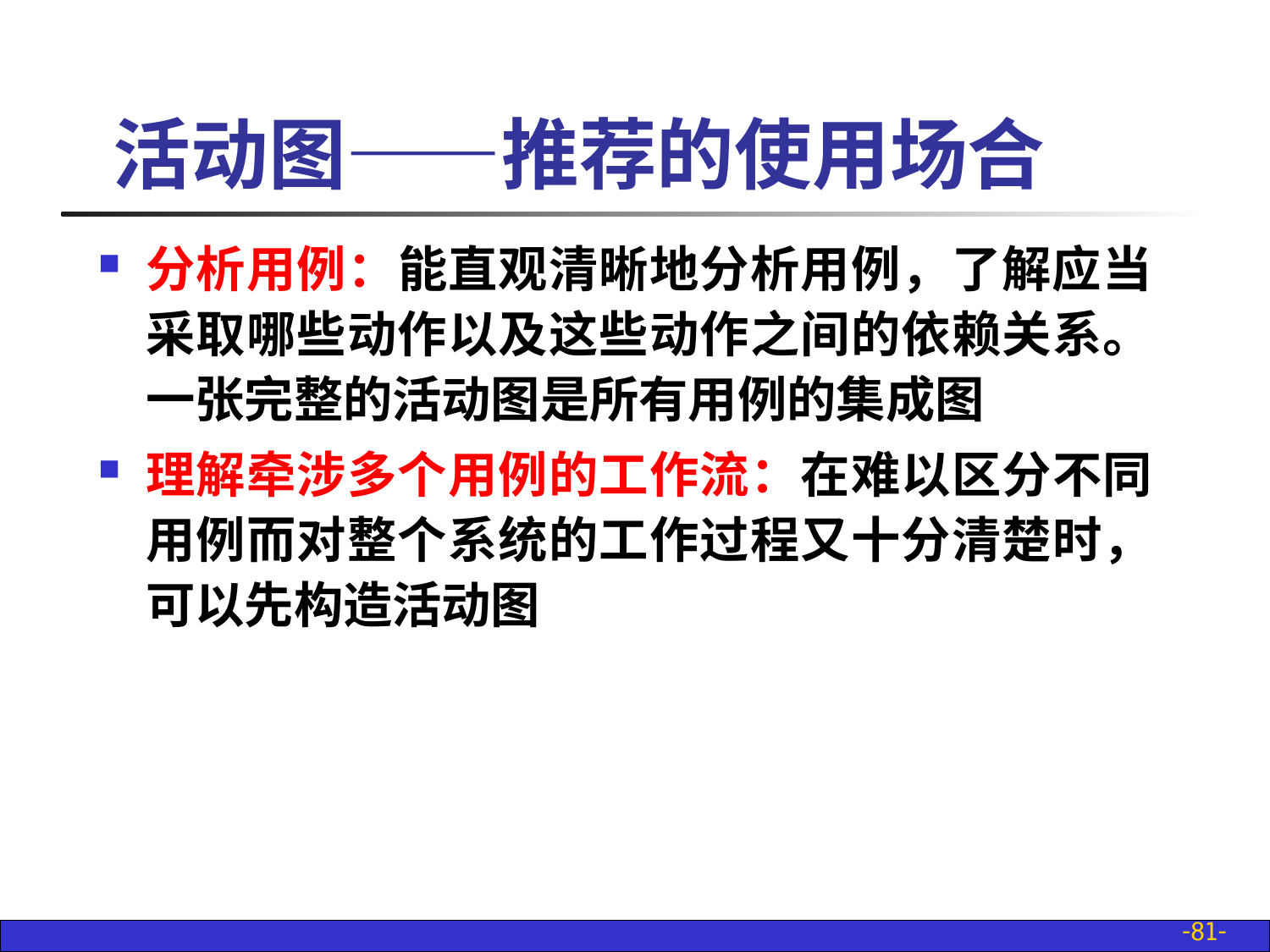

# 活动图——推荐的使用场合
分析用例：能直观清晰地分析用例，了解应当采取哪些动作以及这些动作之间的依赖关系。一张完整的活动图是所有用例的集成图
理解牵涉多个用例的工作流：在难以区分不同用例而对整个系统的工作过程又十分清楚时，可以先构造活动图
-81-